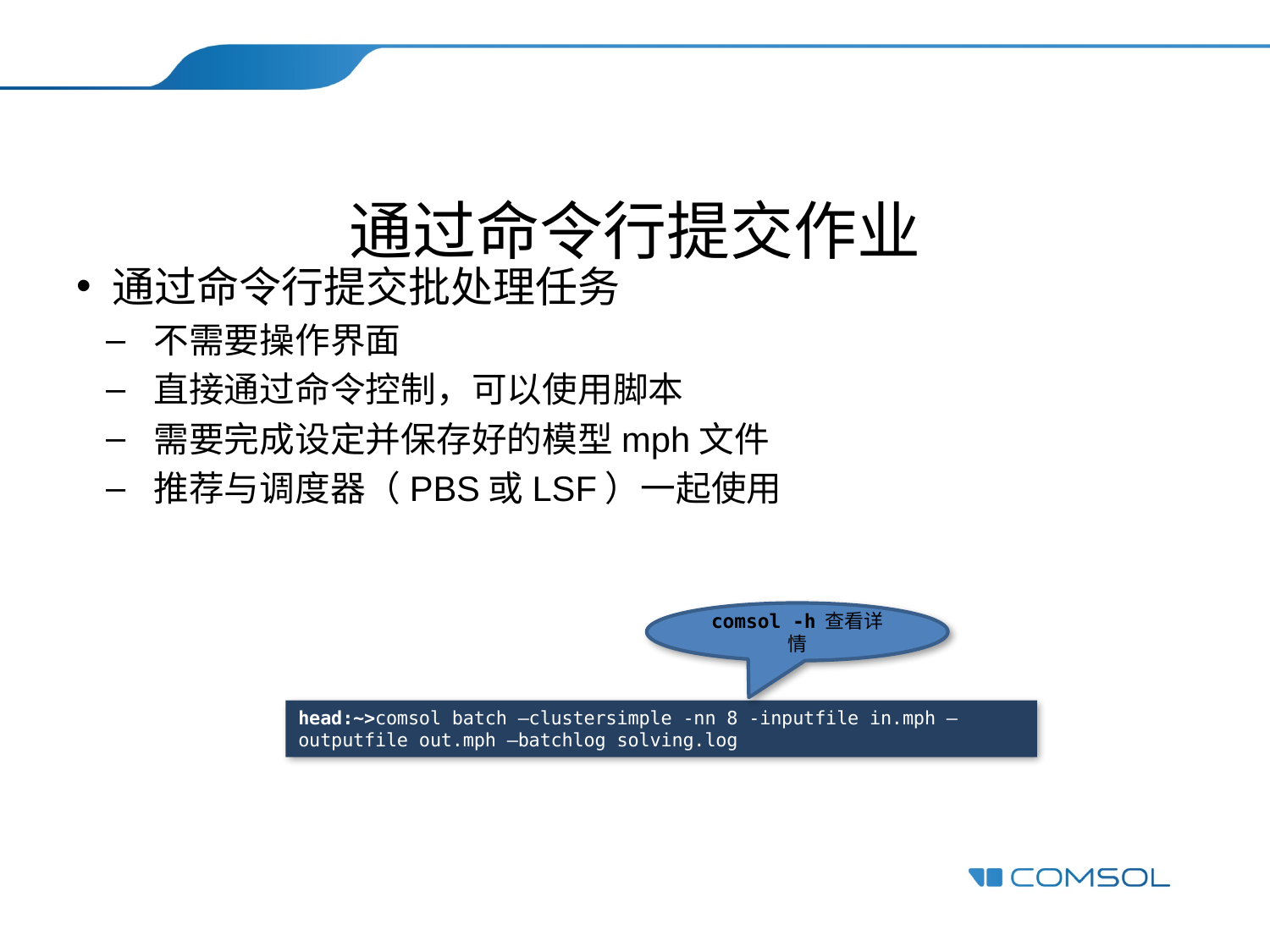

# 通过命令行提交作业
通过命令行提交批处理任务
不需要操作界面
直接通过命令控制，可以使用脚本
需要完成设定并保存好的模型mph文件
推荐与调度器（PBS或LSF）一起使用
comsol -h 查看详情
head:~>comsol batch –clustersimple -nn 8 -inputfile in.mph –outputfile out.mph –batchlog solving.log